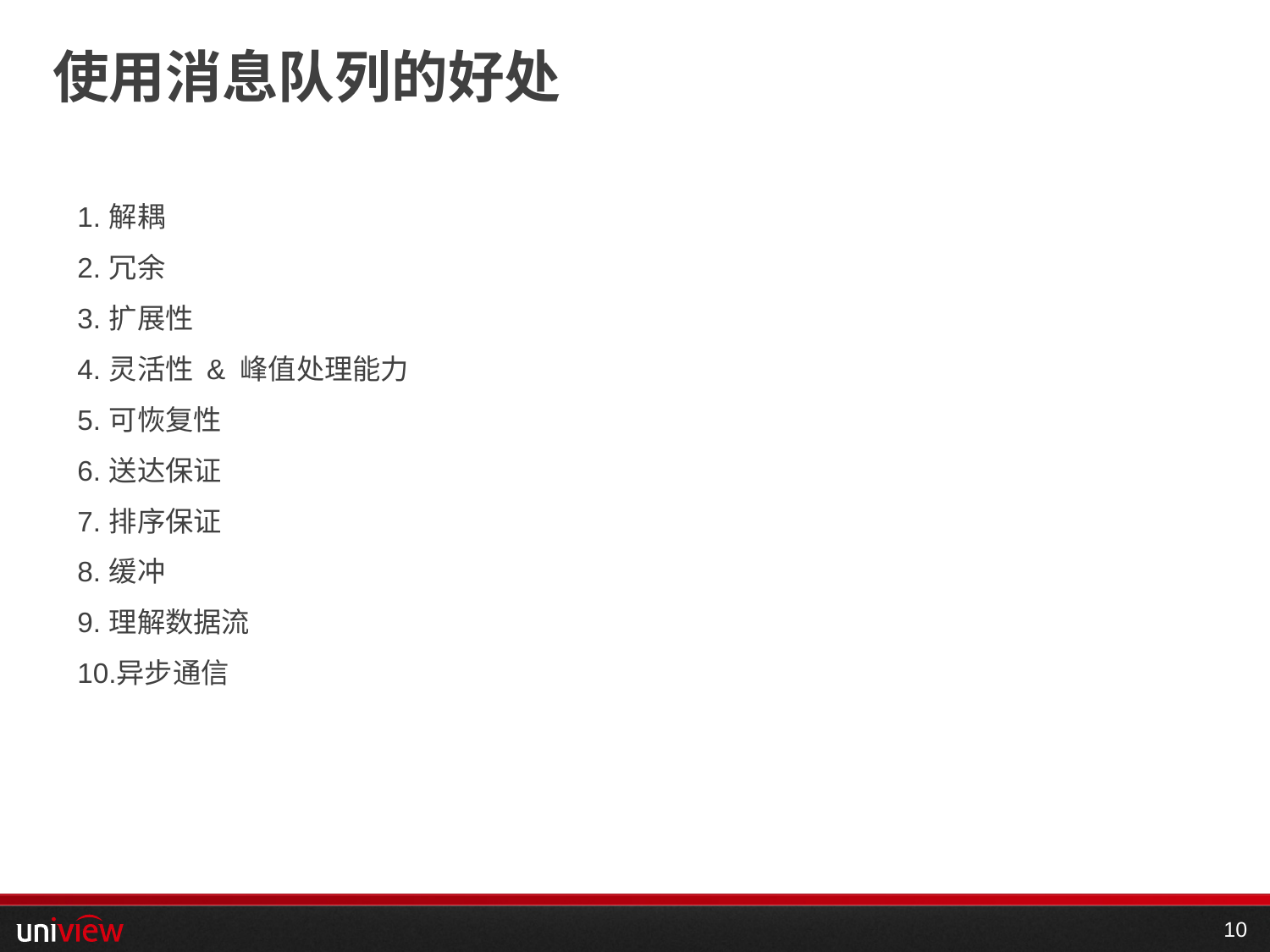

# 使用消息队列的好处
解耦
冗余
扩展性
灵活性 & 峰值处理能力
可恢复性
送达保证
排序保证
缓冲
理解数据流
异步通信